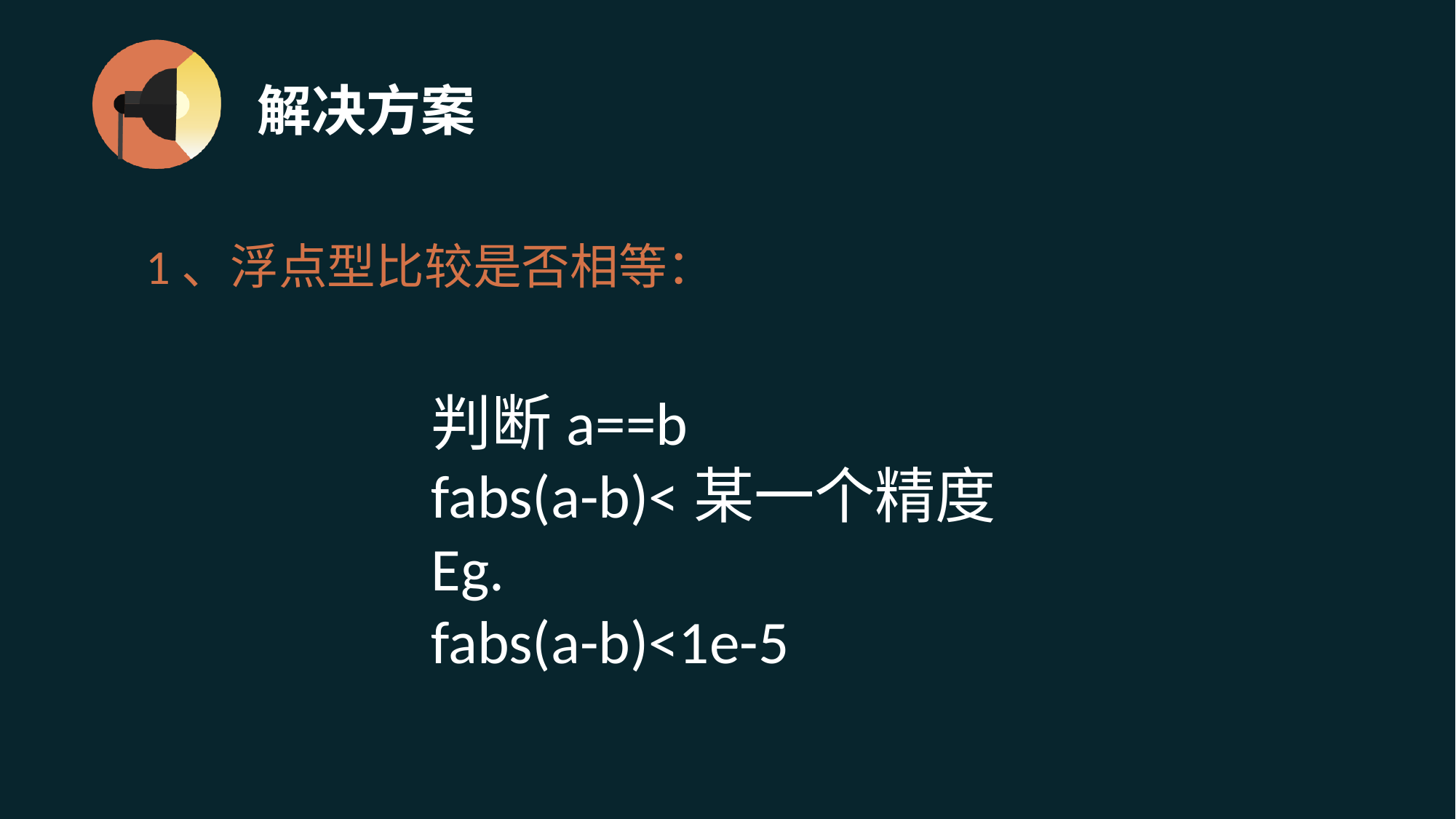

# 解决方案
1、浮点型比较是否相等：
判断a==b
fabs(a-b)<某一个精度
Eg.
fabs(a-b)<1e-5